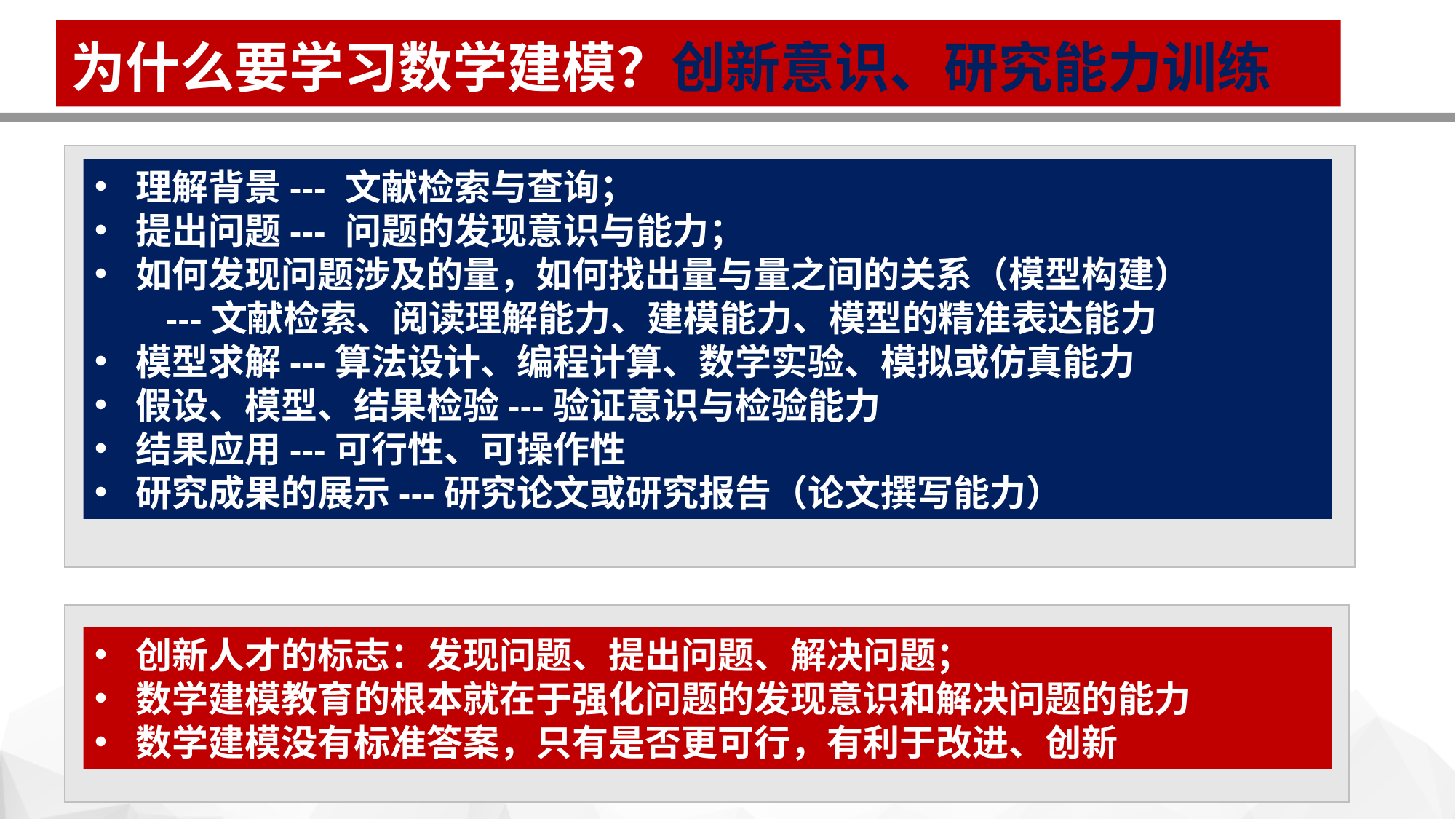

# 为什么要学习数学建模？创新意识、研究能力训练

理解背景--- 文献检索与查询；
提出问题--- 问题的发现意识与能力；
如何发现问题涉及的量，如何找出量与量之间的关系（模型构建）
       ---文献检索、阅读理解能力、建模能力、模型的精准表达能力
模型求解---算法设计、编程计算、数学实验、模拟或仿真能力
假设、模型、结果检验---验证意识与检验能力
结果应用---可行性、可操作性
研究成果的展示---研究论文或研究报告（论文撰写能力）

创新人才的标志：发现问题、提出问题、解决问题；
数学建模教育的根本就在于强化问题的发现意识和解决问题的能力
数学建模没有标准答案，只有是否更可行，有利于改进、创新